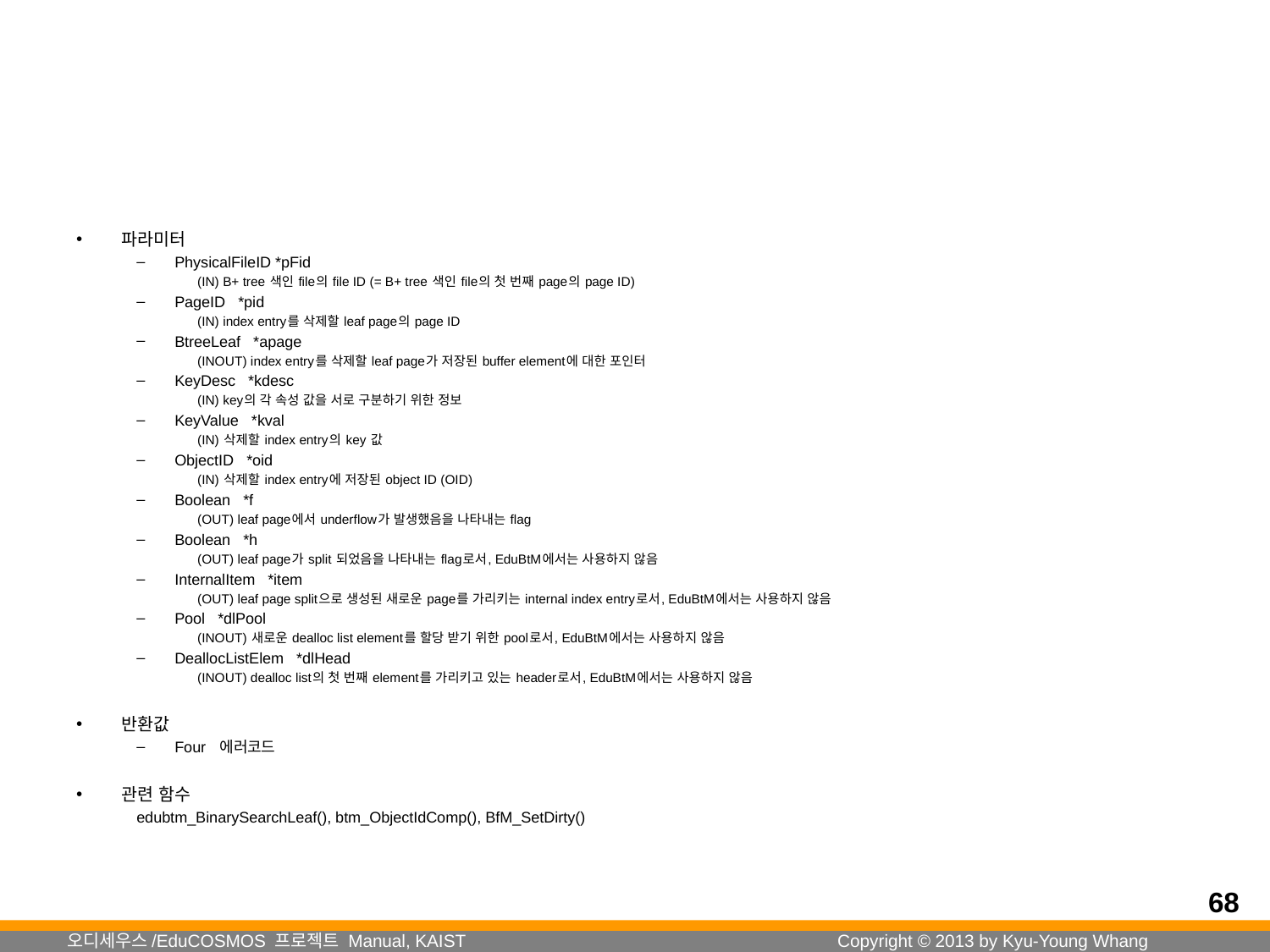

#
파라미터
PhysicalFileID *pFid
(IN) B+ tree 색인 file의 file ID (= B+ tree 색인 file의 첫 번째 page의 page ID)
PageID   *pid
(IN) index entry를 삭제할 leaf page의 page ID
BtreeLeaf   *apage
(INOUT) index entry를 삭제할 leaf page가 저장된 buffer element에 대한 포인터
KeyDesc   *kdesc
(IN) key의 각 속성 값을 서로 구분하기 위한 정보
KeyValue   *kval
(IN) 삭제할 index entry의 key 값
ObjectID   *oid
(IN) 삭제할 index entry에 저장된 object ID (OID)
Boolean   *f
(OUT) leaf page에서 underflow가 발생했음을 나타내는 flag
Boolean   *h
(OUT) leaf page가 split 되었음을 나타내는 flag로서, EduBtM에서는 사용하지 않음
InternalItem   *item
(OUT) leaf page split으로 생성된 새로운 page를 가리키는 internal index entry로서, EduBtM에서는 사용하지 않음
Pool   *dlPool
(INOUT) 새로운 dealloc list element를 할당 받기 위한 pool로서, EduBtM에서는 사용하지 않음
DeallocListElem   *dlHead
(INOUT) dealloc list의 첫 번째 element를 가리키고 있는 header로서, EduBtM에서는 사용하지 않음

반환값
Four   에러코드

관련 함수
edubtm_BinarySearchLeaf(), btm_ObjectIdComp(), BfM_SetDirty()